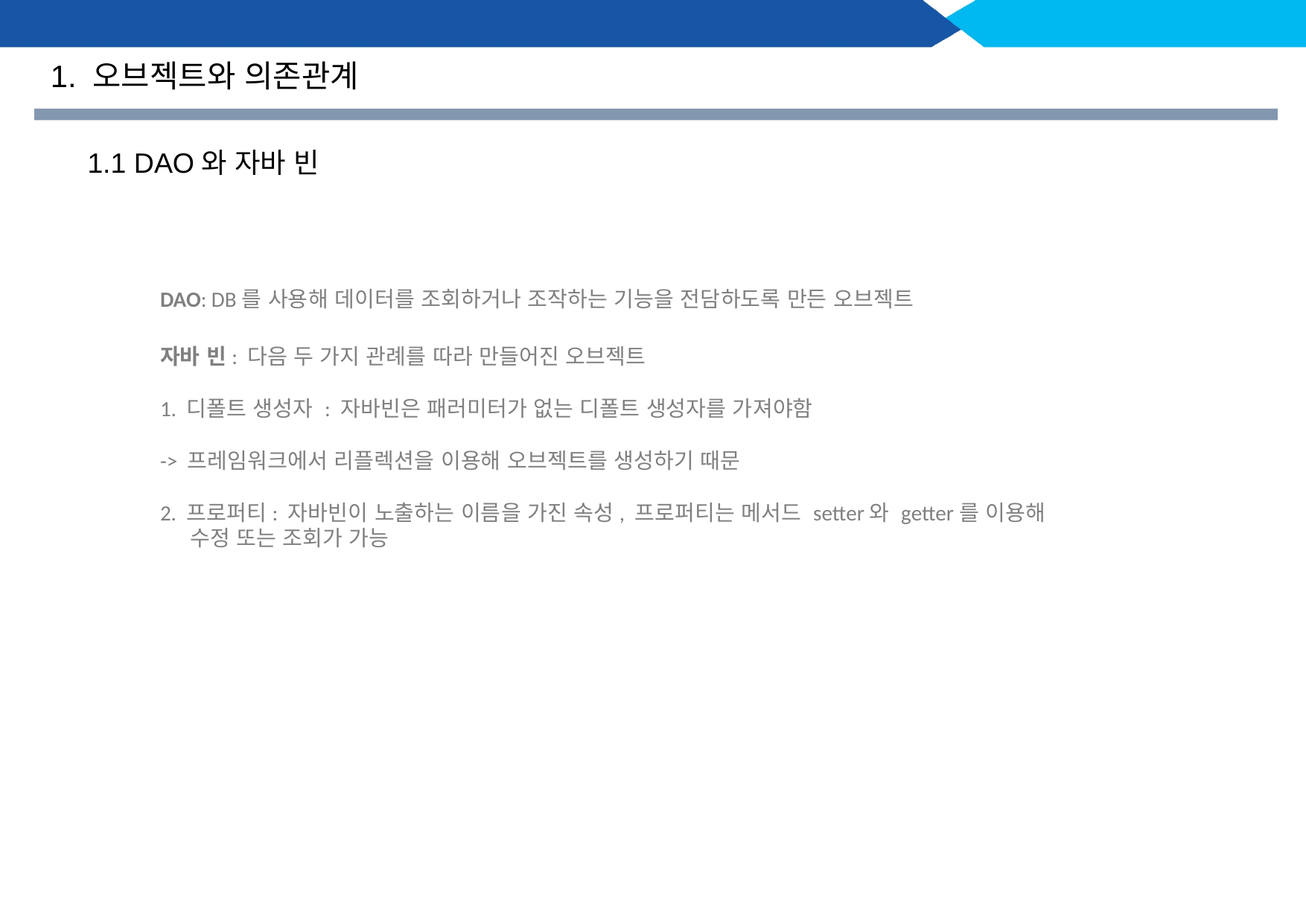

1. 오브젝트와 의존관계
1.1 DAO와 자바 빈
DAO: DB를 사용해 데이터를 조회하거나 조작하는 기능을 전담하도록 만든 오브젝트
자바 빈: 다음 두 가지 관례를 따라 만들어진 오브젝트

1. 디폴트 생성자 : 자바빈은 패러미터가 없는 디폴트 생성자를 가져야함

-> 프레임워크에서 리플렉션을 이용해 오브젝트를 생성하기 때문

2. 프로퍼티: 자바빈이 노출하는 이름을 가진 속성, 프로퍼티는 메서드 setter와 getter를 이용해
    수정 또는 조회가 가능